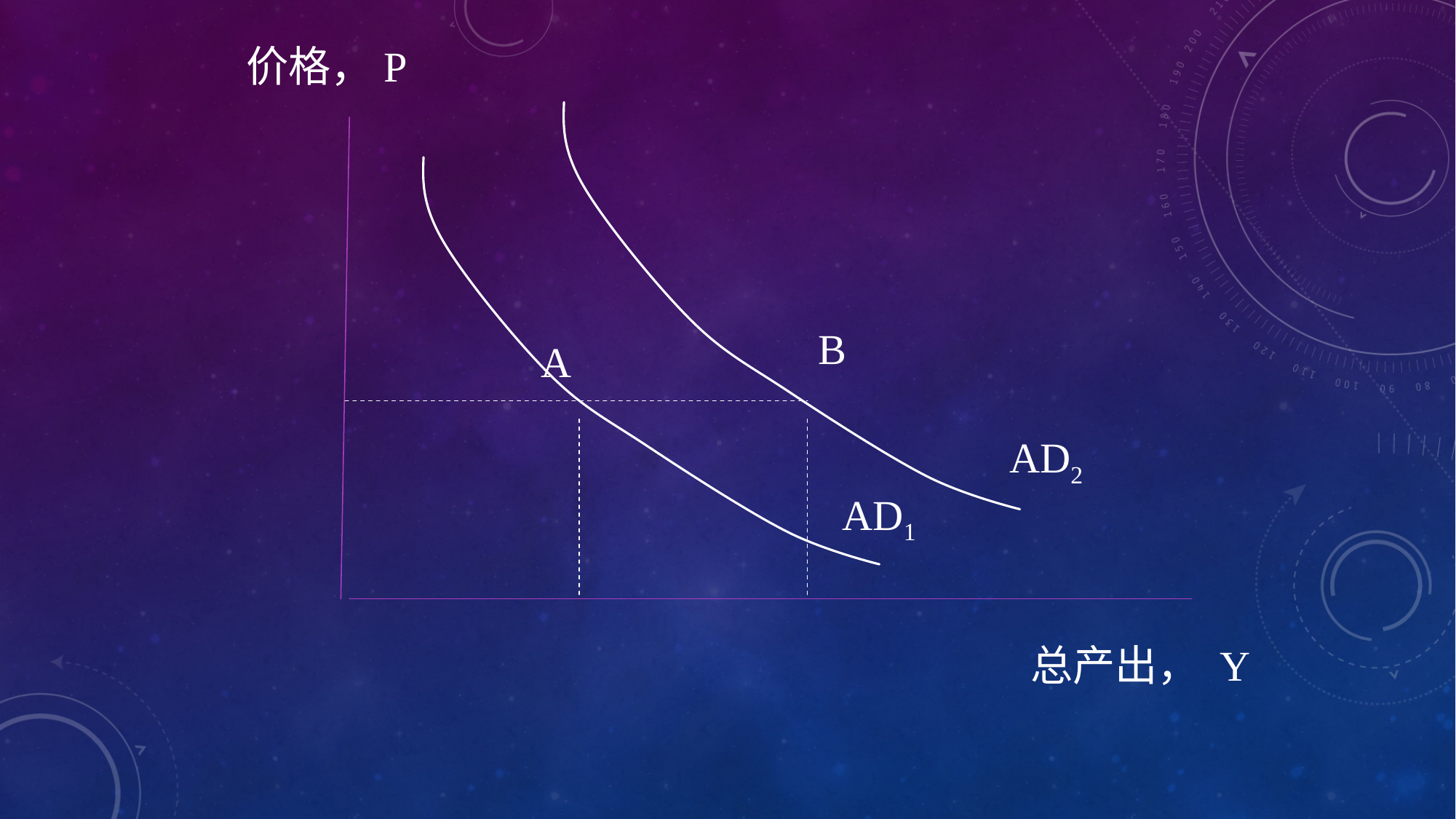

价格，P

B
A
AD2
AD1
总产出， Y